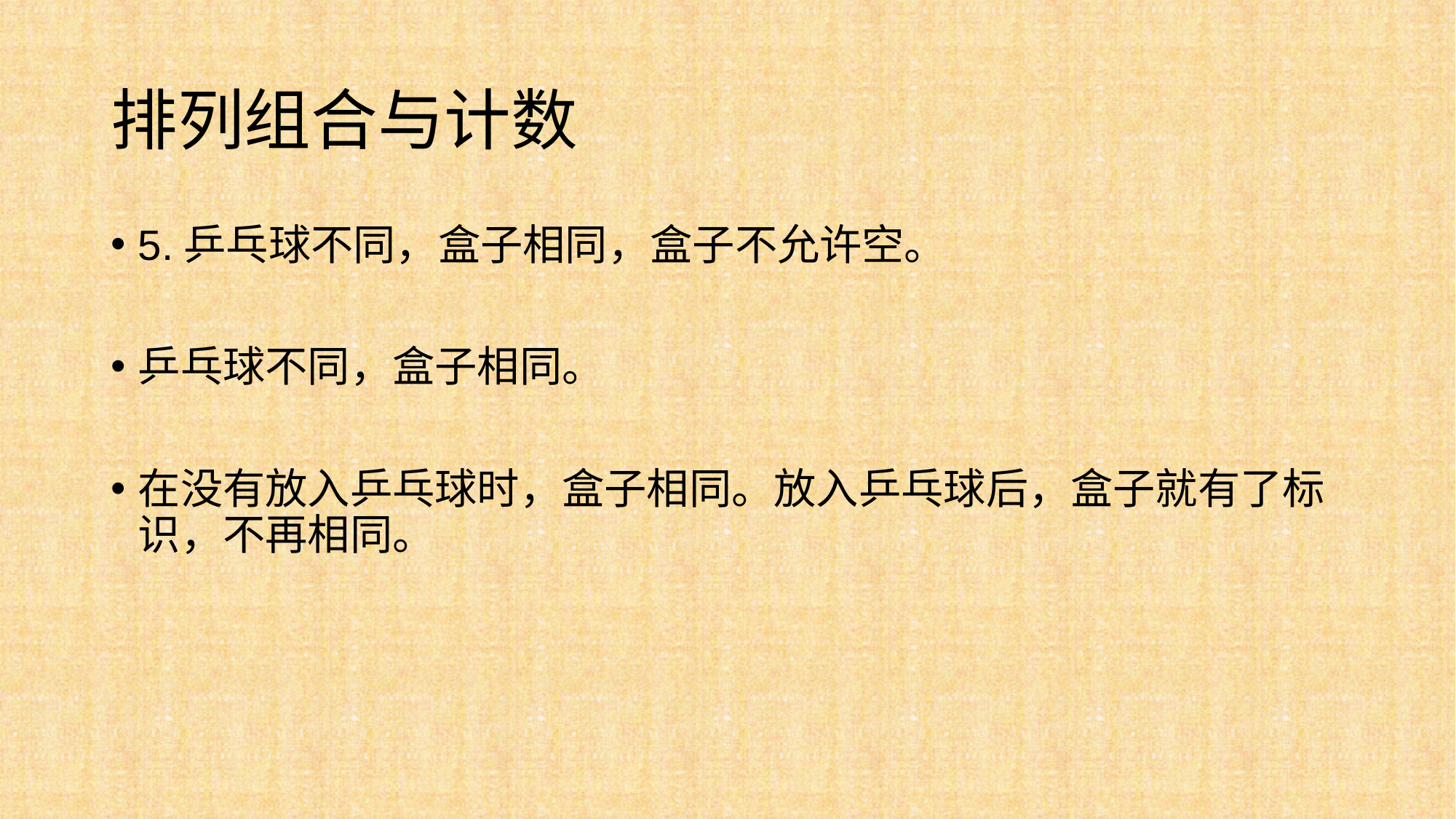

# 排列组合与计数
5.乒乓球不同，盒子相同，盒子不允许空。

乒乓球不同，盒子相同。

在没有放入乒乓球时，盒子相同。放入乒乓球后，盒子就有了标识，不再相同。